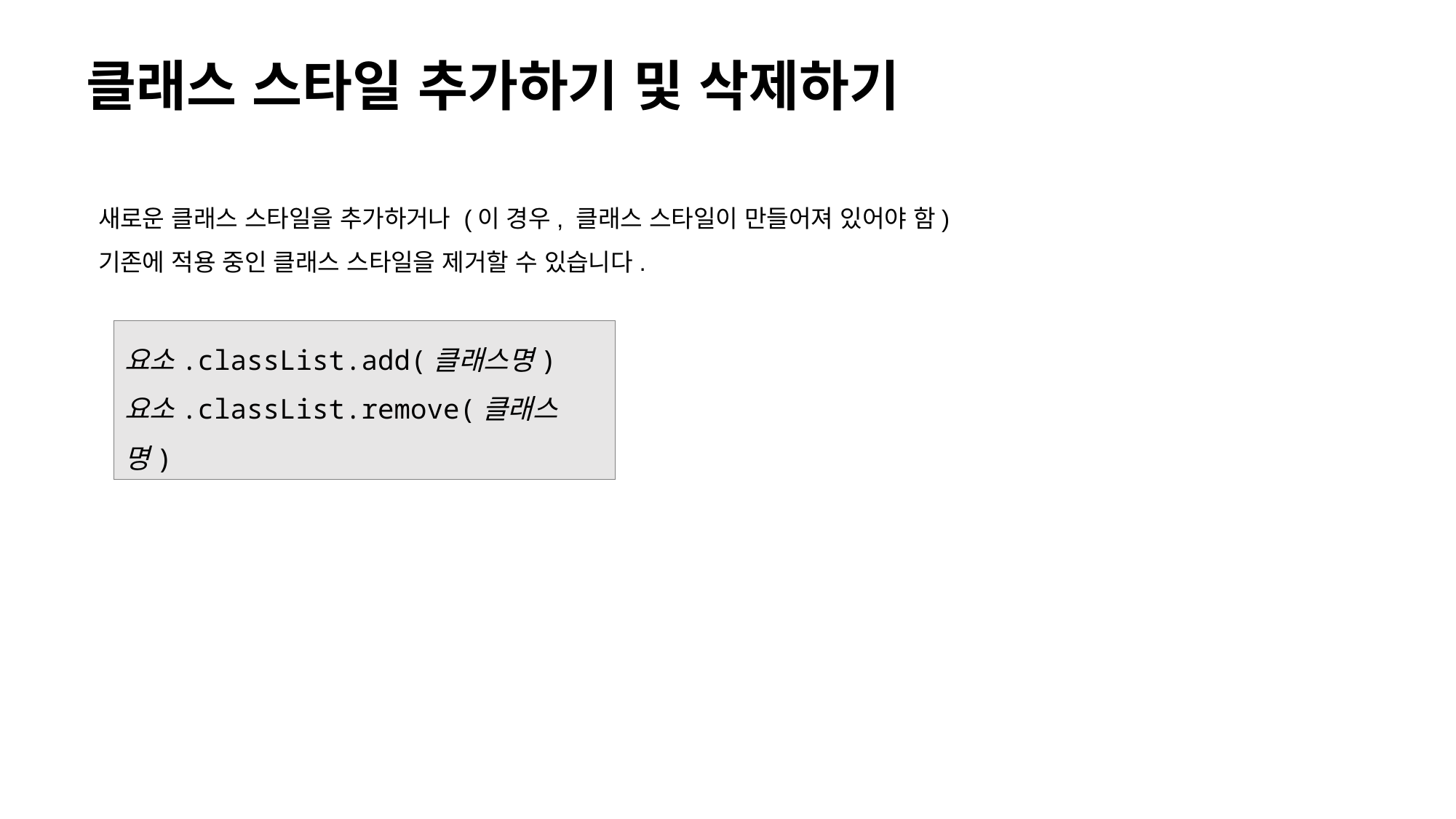

# 클래스 스타일 추가하기 및 삭제하기
새로운 클래스 스타일을 추가하거나 (이 경우, 클래스 스타일이 만들어져 있어야 함)
기존에 적용 중인 클래스 스타일을 제거할 수 있습니다.
요소.classList.add(클래스명)
요소.classList.remove(클래스명)